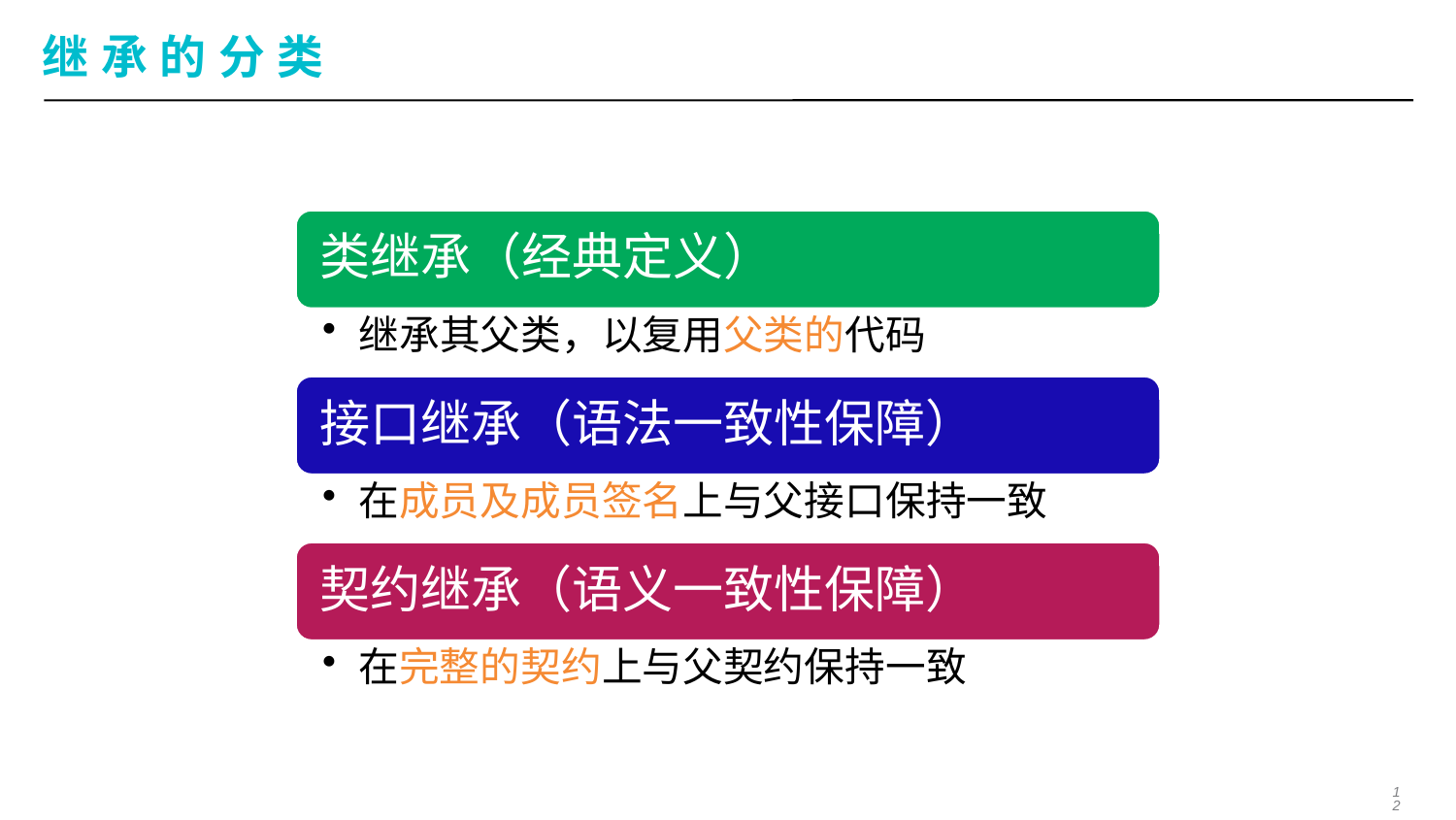

# 继承的分类
类继承（经典定义）
继承其父类，以复用父类的代码
接口继承（语法一致性保障）
在成员及成员签名上与父接口保持一致
契约继承（语义一致性保障）
在完整的契约上与父契约保持一致
12